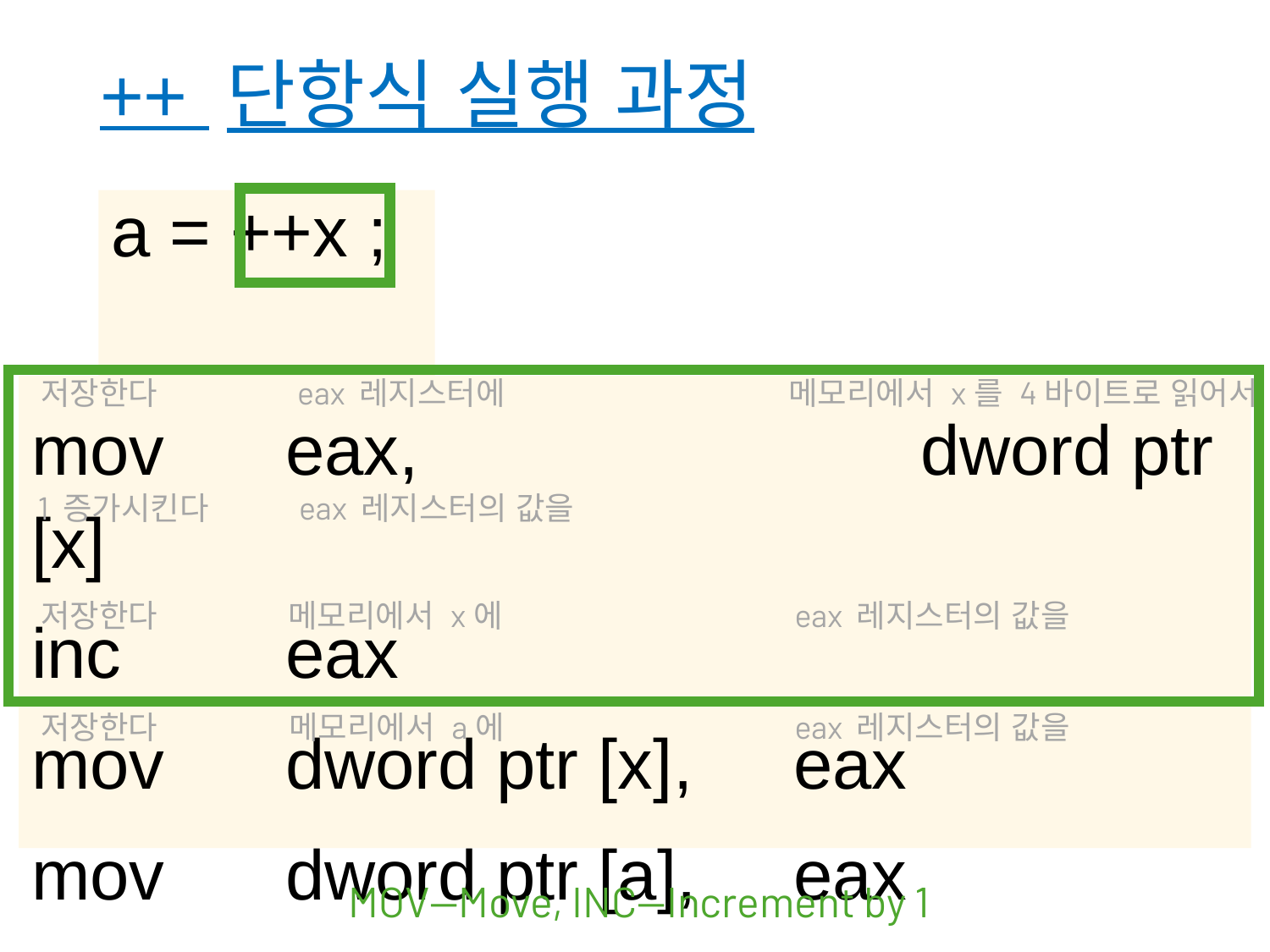

# ++ 단항식 실행 과정

a = ++x ;
저장한다
eax 레지스터에
메모리에서 x를 4바이트로 읽어서

mov	eax,				dword ptr [x]
inc		eax
mov	dword ptr [x],	eax
mov	dword ptr [a],	eax
1 증가시킨다
eax 레지스터의 값을
저장한다
메모리에서 x에
eax 레지스터의 값을
저장한다
메모리에서 a에
eax 레지스터의 값을
MOV—Move, INC—Increment by 1